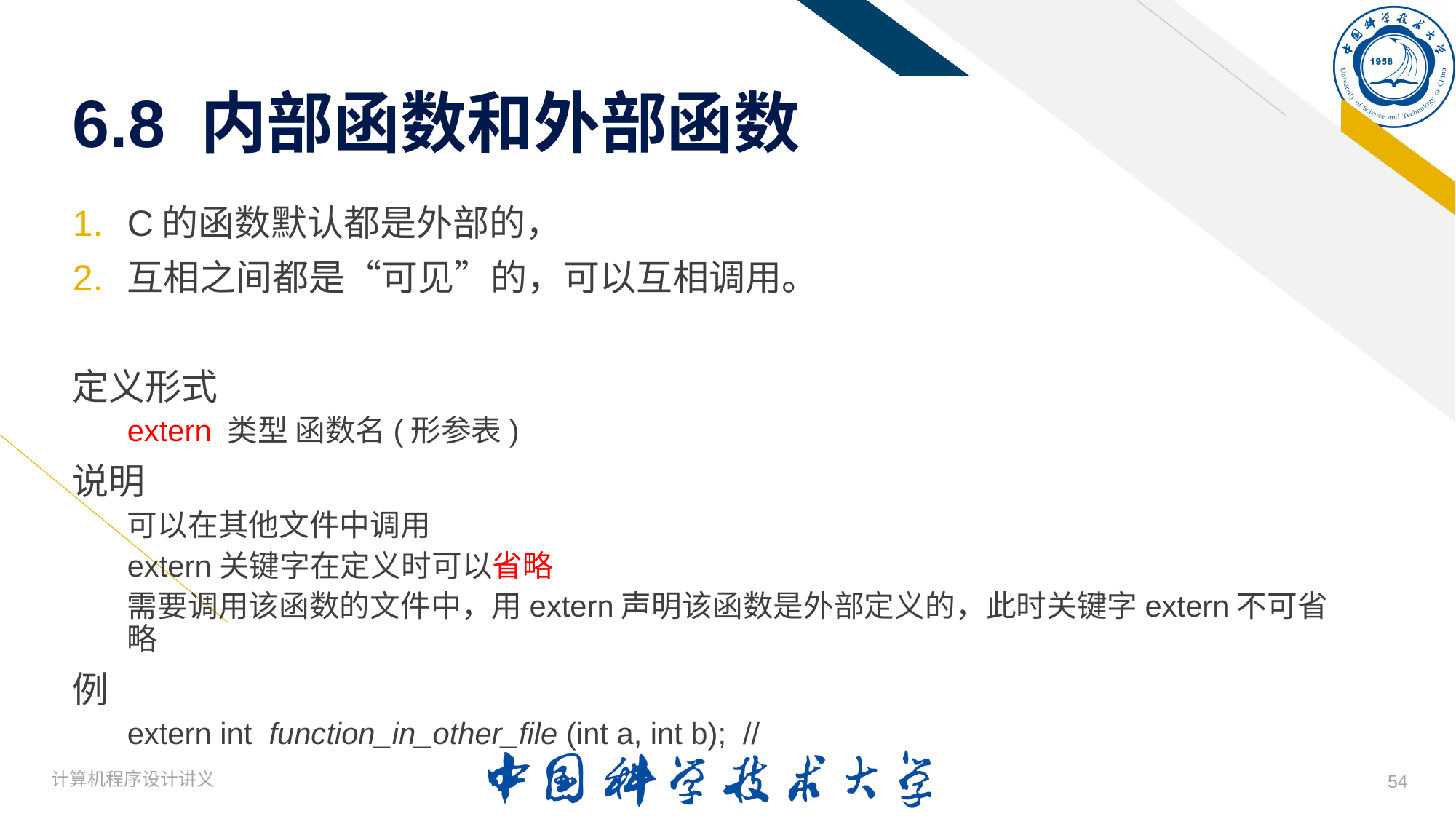

# 6.8 内部函数和外部函数
C的函数默认都是外部的，
互相之间都是“可见”的，可以互相调用。

定义形式
extern 类型 函数名(形参表)
说明
可以在其他文件中调用
extern关键字在定义时可以省略
需要调用该函数的文件中，用extern声明该函数是外部定义的，此时关键字extern不可省略
例
extern int  function_in_other_file (int a, int b);  //
计算机程序设计讲义
54